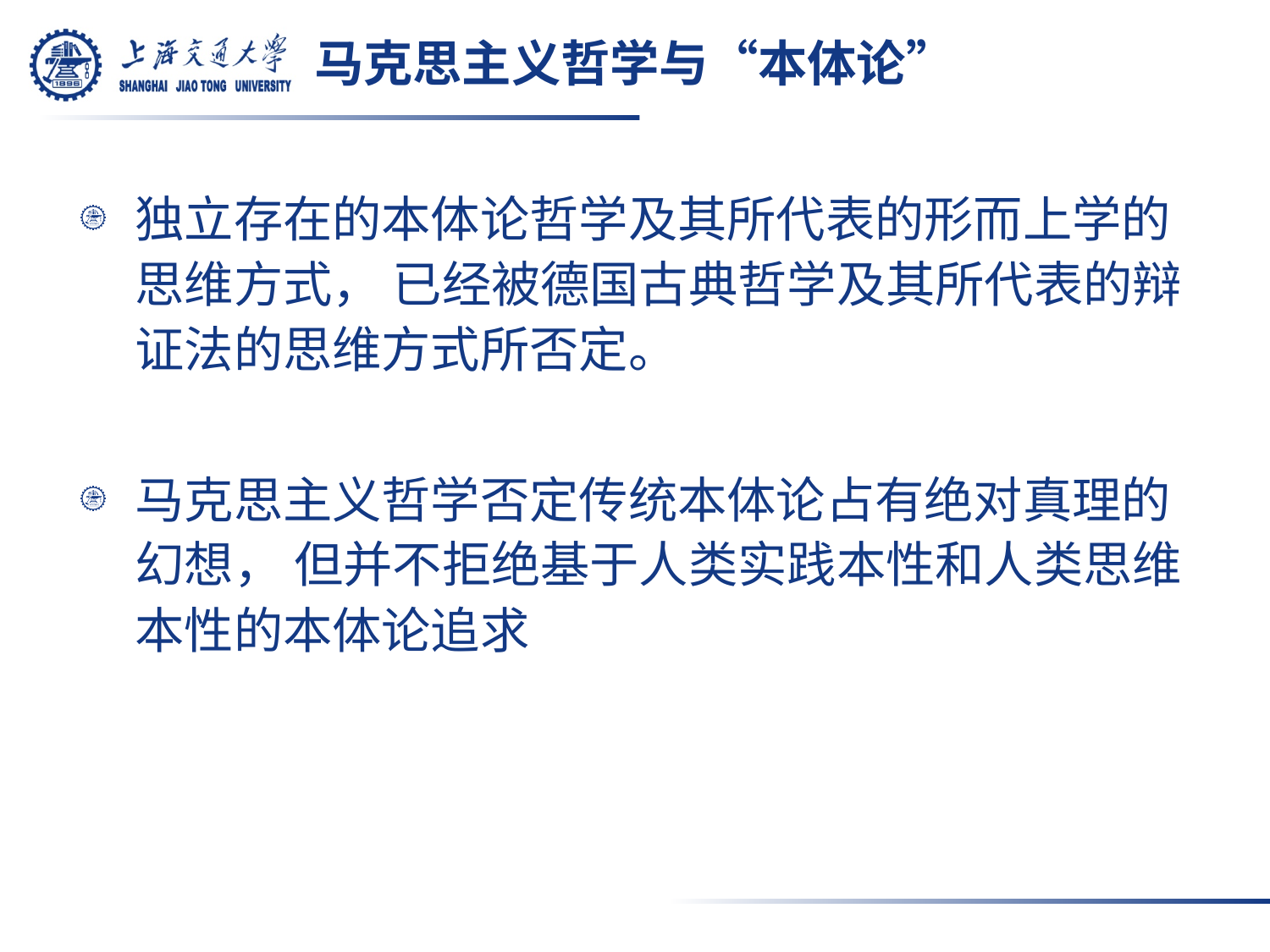

# 马克思主义哲学与“本体论”
独立存在的本体论哲学及其所代表的形而上学的思维方式， 已经被德国古典哲学及其所代表的辩证法的思维方式所否定。

马克思主义哲学否定传统本体论占有绝对真理的幻想， 但并不拒绝基于人类实践本性和人类思维本性的本体论追求